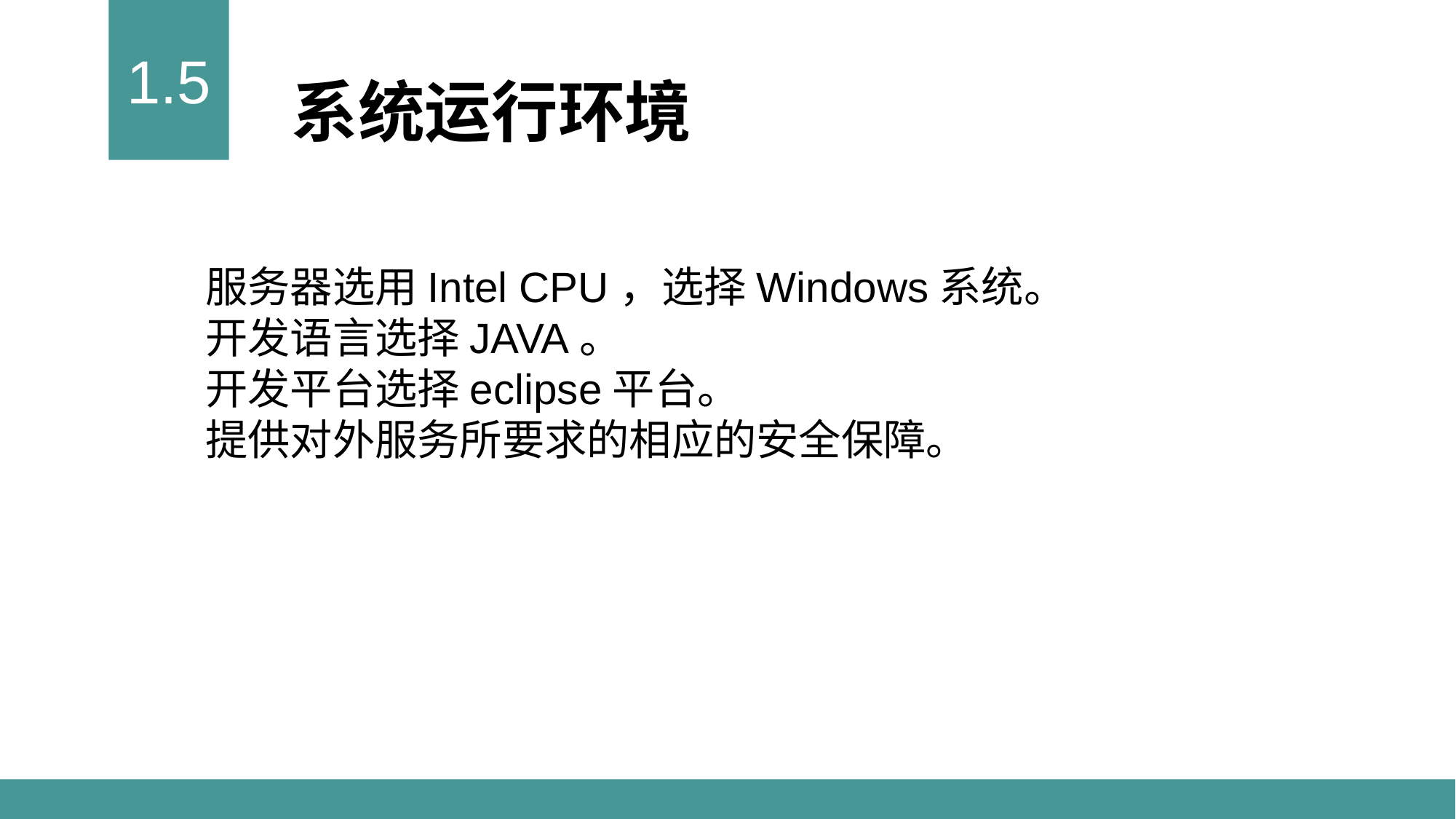

1.5
系统运行环境
服务器选用Intel CPU，选择Windows系统。
开发语言选择JAVA。
开发平台选择eclipse平台。
提供对外服务所要求的相应的安全保障。